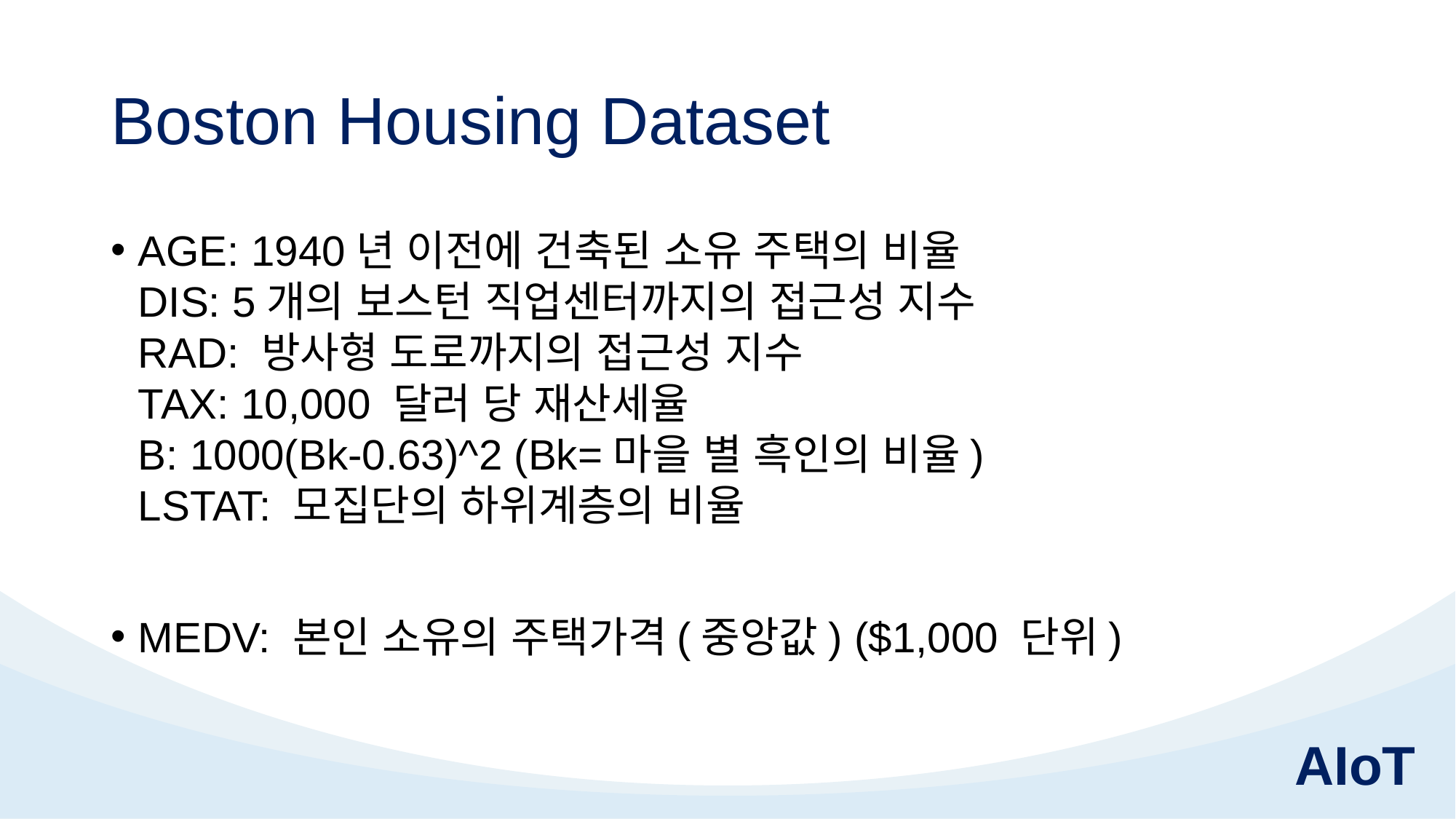

# Boston Housing Dataset
AGE: 1940년 이전에 건축된 소유 주택의 비율
DIS: 5개의 보스턴 직업센터까지의 접근성 지수
RAD: 방사형 도로까지의 접근성 지수
TAX: 10,000 달러 당 재산세율
B: 1000(Bk-0.63)^2 (Bk=마을 별 흑인의 비율)
LSTAT: 모집단의 하위계층의 비율

MEDV: 본인 소유의 주택가격(중앙값) ($1,000 단위)